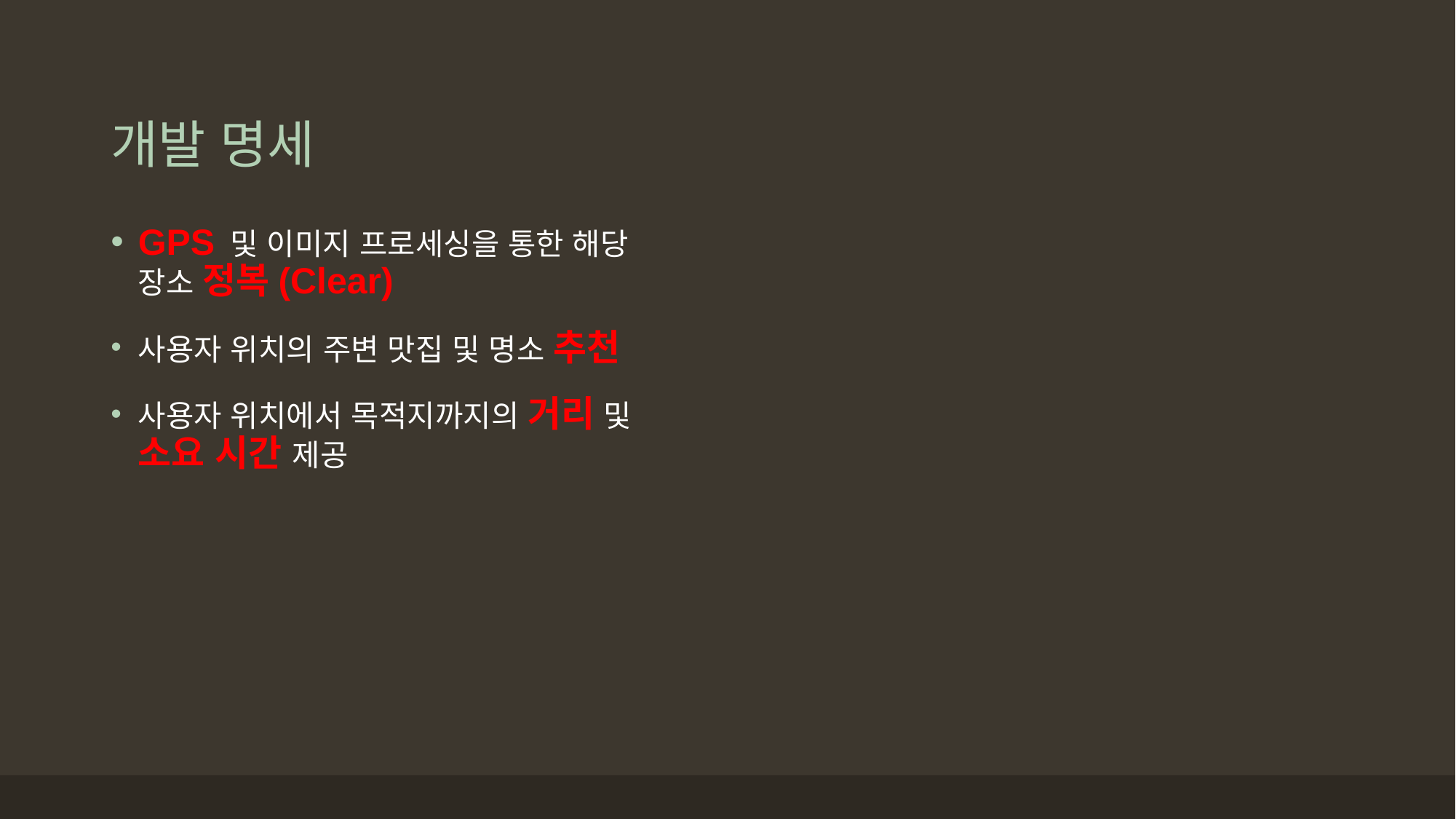

# 개발 명세
GPS 및 이미지 프로세싱을 통한 해당 장소 정복(Clear)
사용자 위치의 주변 맛집 및 명소 추천
사용자 위치에서 목적지까지의 거리 및 소요 시간 제공